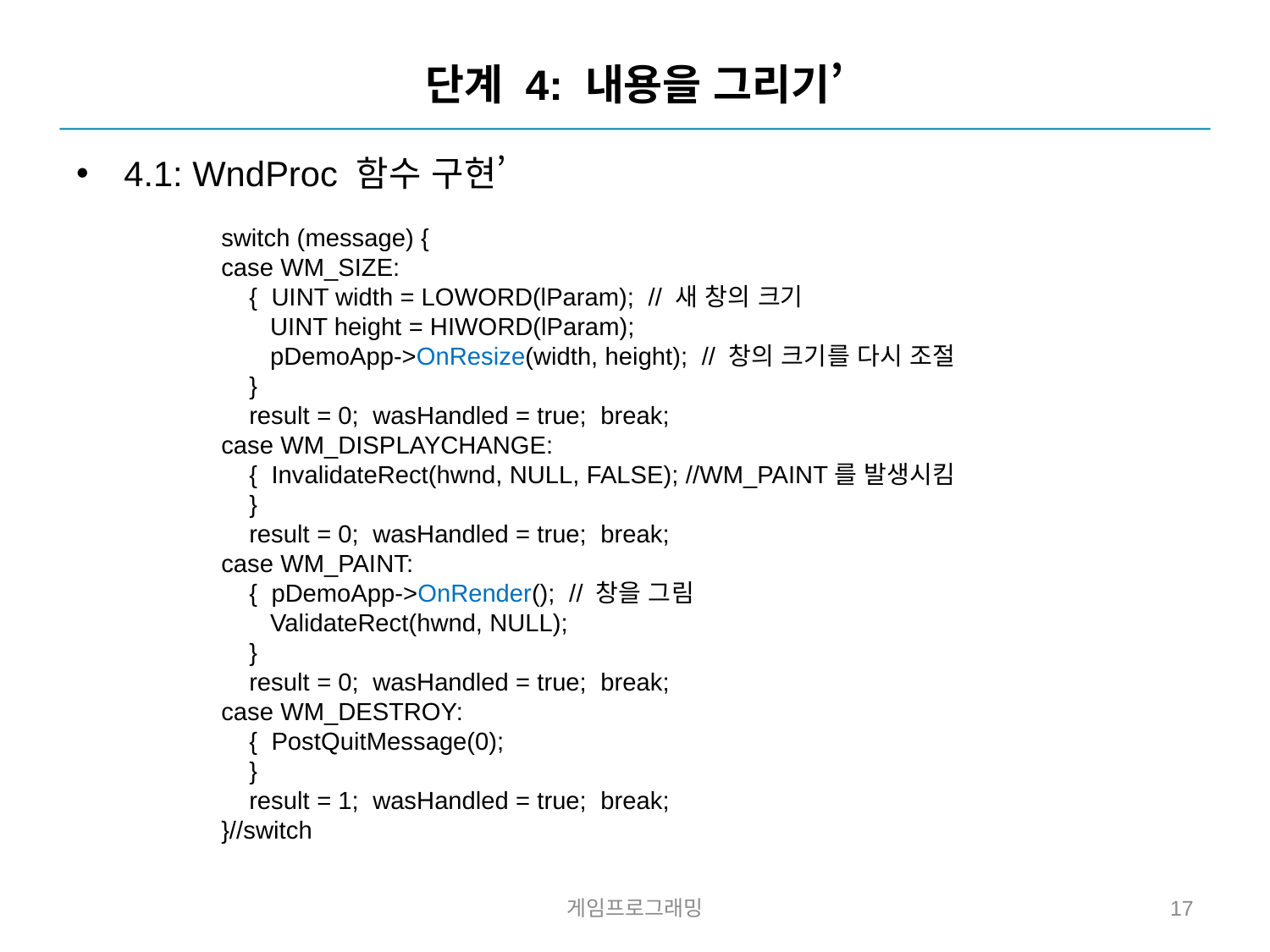

# 단계 4: 내용을 그리기’
4.1: WndProc 함수 구현’

            switch (message) {
            case WM_SIZE:
                {  UINT width = LOWORD(lParam);  // 새 창의 크기
                   UINT height = HIWORD(lParam);
                   pDemoApp->OnResize(width, height);  // 창의 크기를 다시 조절
                }
                result = 0;  wasHandled = true;  break;
            case WM_DISPLAYCHANGE:
                {  InvalidateRect(hwnd, NULL, FALSE); //WM_PAINT를 발생시킴
                }
                result = 0;  wasHandled = true;  break;
            case WM_PAINT:
                {  pDemoApp->OnRender();  // 창을 그림
                   ValidateRect(hwnd, NULL);
                }
                result = 0;  wasHandled = true;  break;
            case WM_DESTROY:
                {  PostQuitMessage(0);
                }
                result = 1;  wasHandled = true;  break;
            }//switch
게임프로그래밍
17